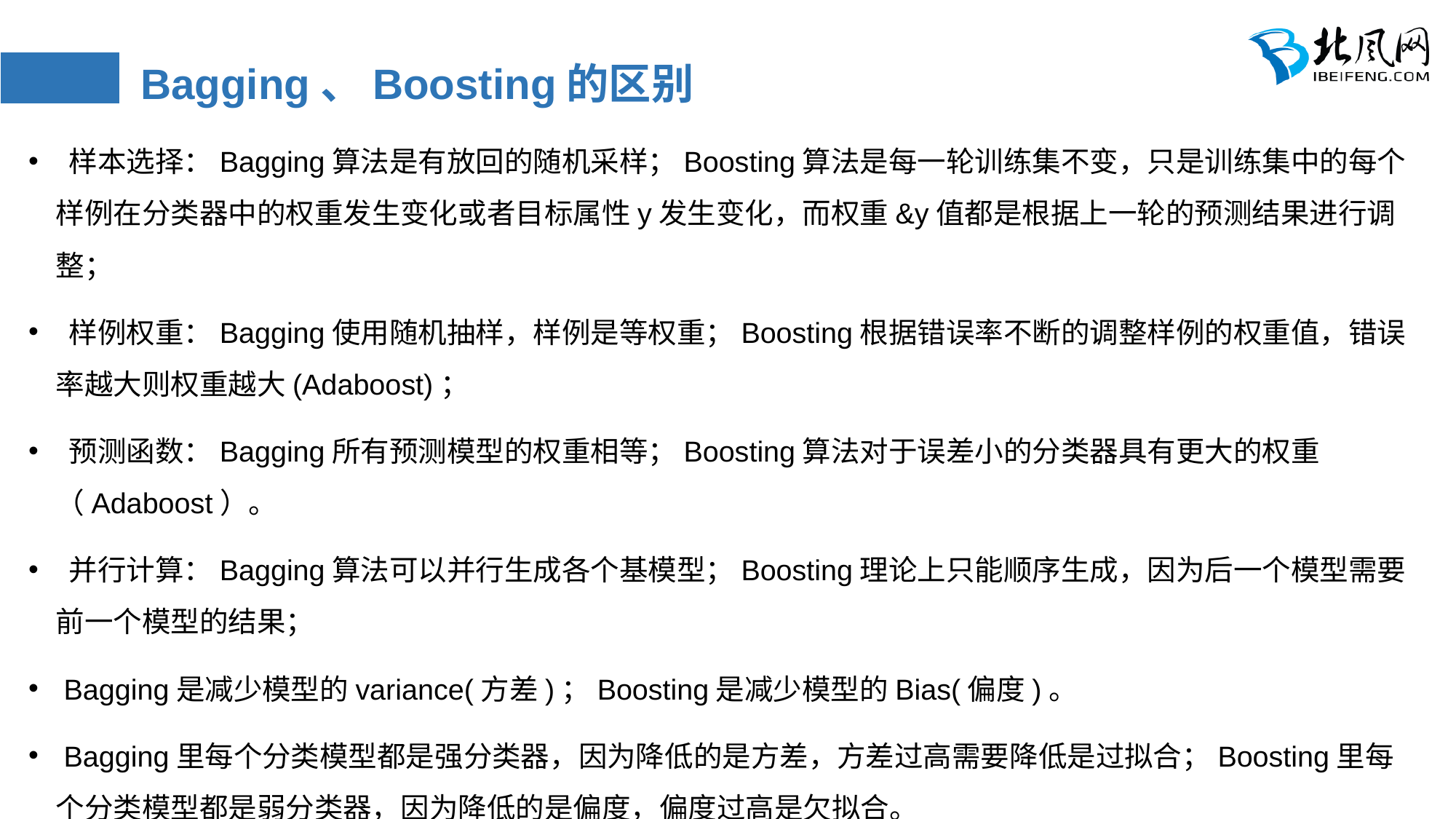

# Bagging、Boosting的区别
 样本选择：Bagging算法是有放回的随机采样；Boosting算法是每一轮训练集不变，只是训练集中的每个样例在分类器中的权重发生变化或者目标属性y发生变化，而权重&y值都是根据上一轮的预测结果进行调整；
 样例权重：Bagging使用随机抽样，样例是等权重；Boosting根据错误率不断的调整样例的权重值，错误率越大则权重越大(Adaboost)；
 预测函数：Bagging所有预测模型的权重相等；Boosting算法对于误差小的分类器具有更大的权重（Adaboost）。
 并行计算：Bagging算法可以并行生成各个基模型；Boosting理论上只能顺序生成，因为后一个模型需要前一个模型的结果；
 Bagging是减少模型的variance(方差)；Boosting是减少模型的Bias(偏度)。
 Bagging里每个分类模型都是强分类器，因为降低的是方差，方差过高需要降低是过拟合；Boosting里每个分类模型都是弱分类器，因为降低的是偏度，偏度过高是欠拟合。